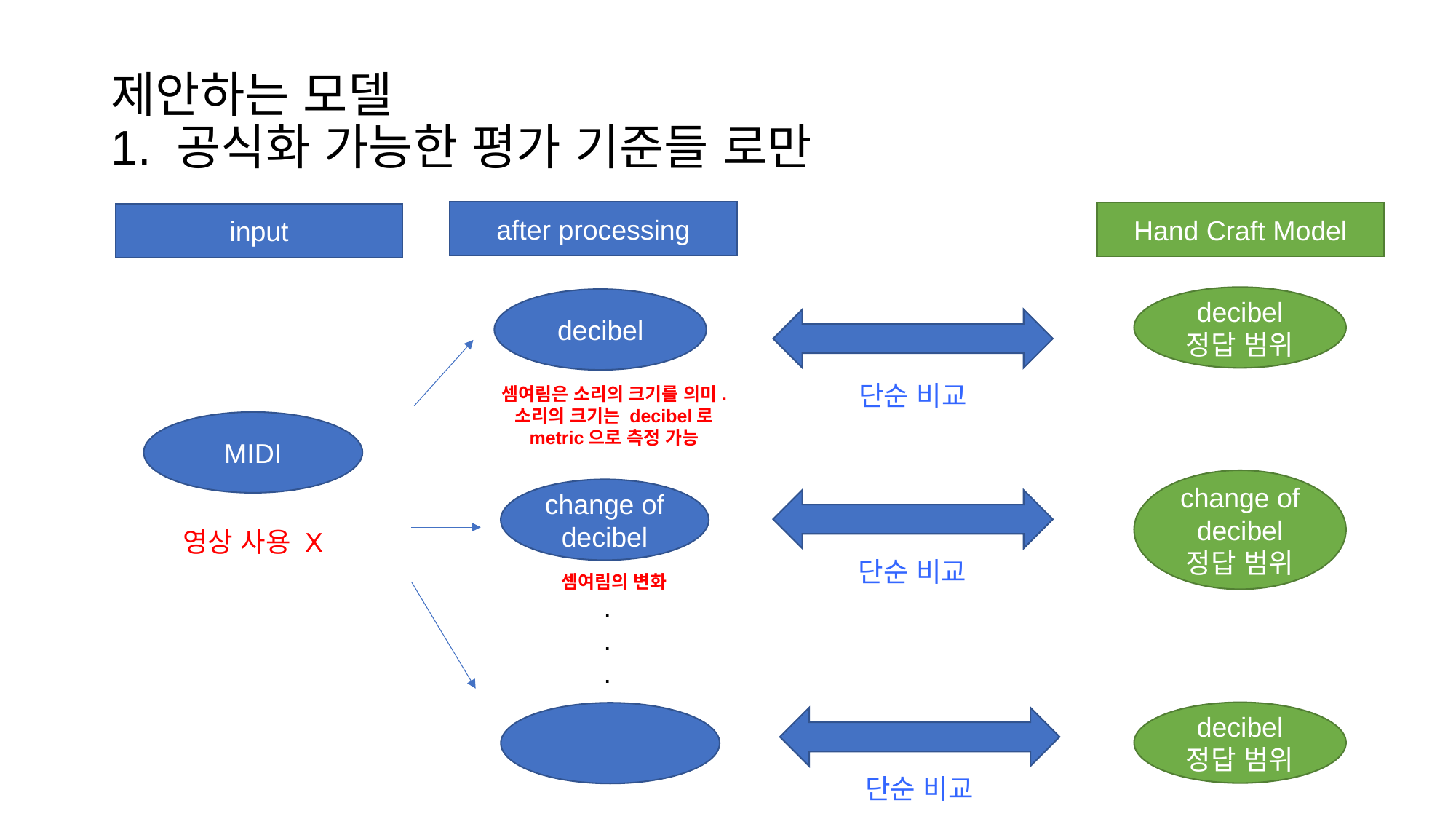

# 제안하는 모델 1. 공식화 가능한 평가 기준들 로만
after processing
Hand Craft Model
input
decibel
정답 범위
decibel

단순 비교
셈여림은 소리의 크기를 의미.
소리의 크기는 decibel로
metric으로 측정 가능
MIDI
change of decibel
정답 범위
change of decibel

영상 사용 X
단순 비교
셈여림의 변화
.
.
.
decibel
정답 범위

단순 비교